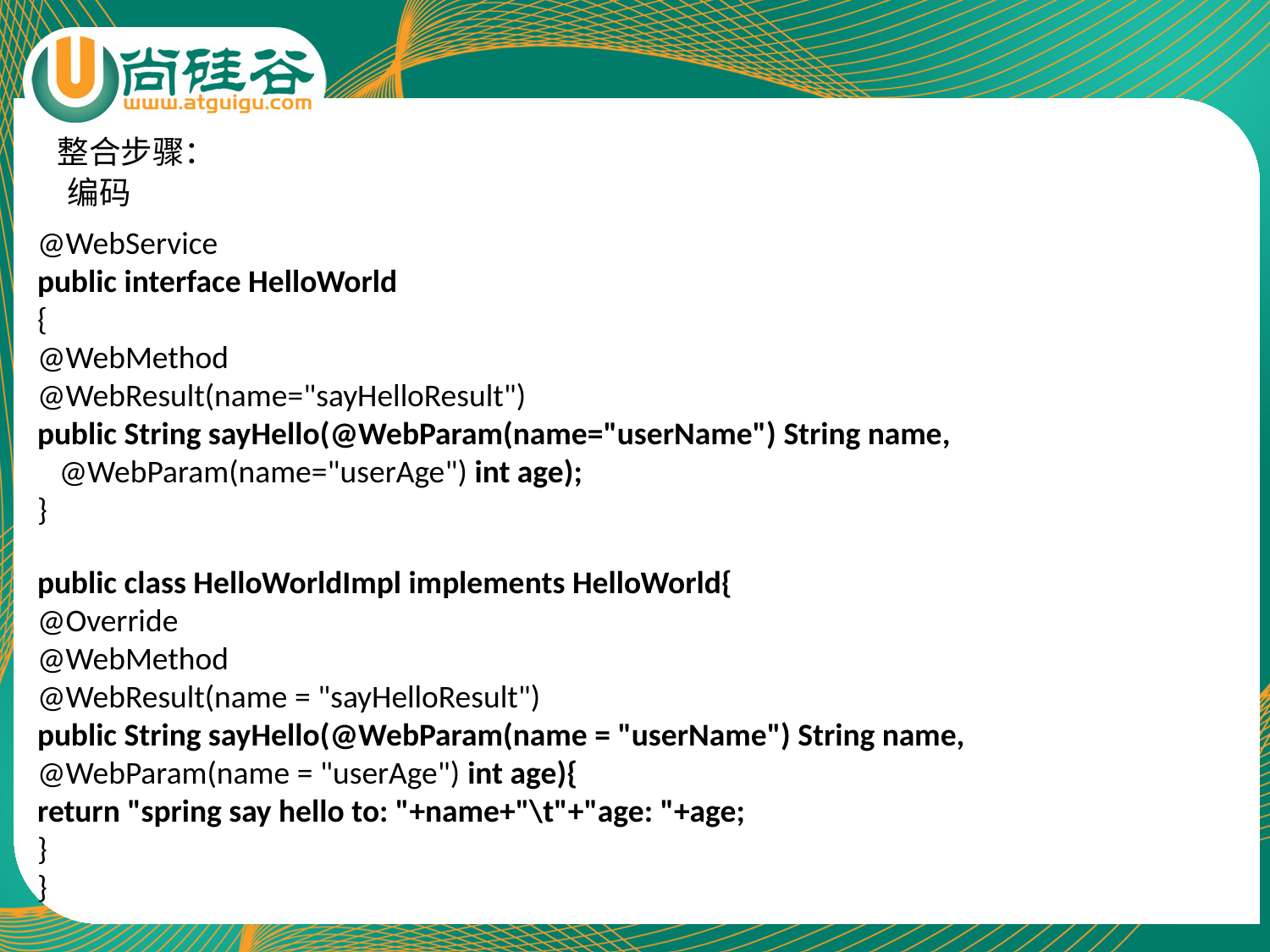

整合步骤：
编码
@WebService
public interface HelloWorld
{
@WebMethod
@WebResult(name="sayHelloResult")
public String sayHello(@WebParam(name="userName") String name,
   @WebParam(name="userAge") int age);
}
public class HelloWorldImpl implements HelloWorld{
@Override
@WebMethod
@WebResult(name = "sayHelloResult")
public String sayHello(@WebParam(name = "userName") String name,
@WebParam(name = "userAge") int age){
return "spring say hello to: "+name+"\t"+"age: "+age;
}
}